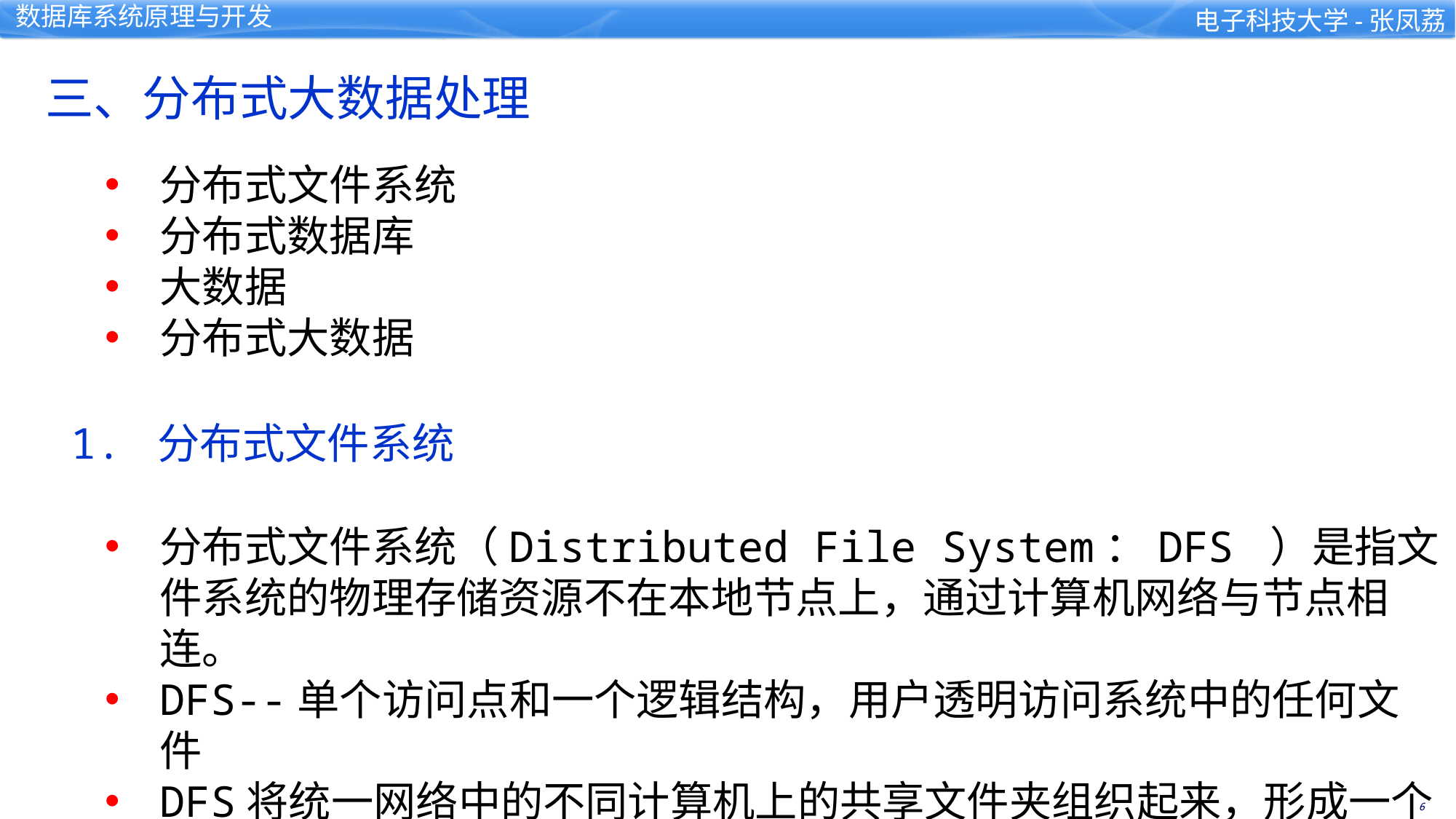

三、分布式大数据处理
分布式文件系统
分布式数据库
大数据
分布式大数据
1. 分布式文件系统
分布式文件系统（Distributed File System：DFS ）是指文件系统的物理存储资源不在本地节点上，通过计算机网络与节点相连。
DFS--单个访问点和一个逻辑结构，用户透明访问系统中的任何文件
DFS将统一网络中的不同计算机上的共享文件夹组织起来，形成一个单独的、逻辑的、层次式的共享文件系统。